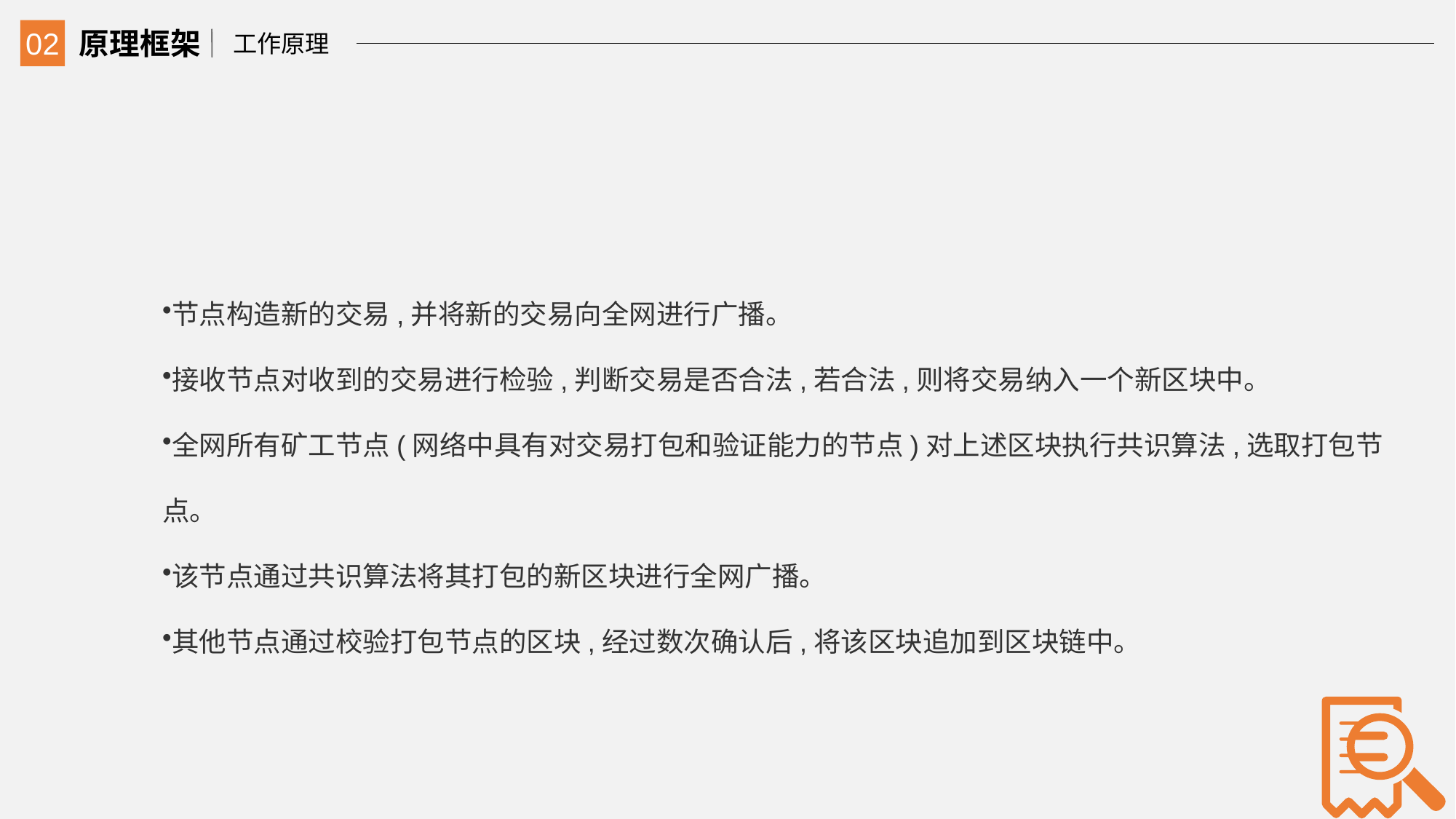

02
原理框架

工作原理
节点构造新的交易,并将新的交易向全网进行广播。
接收节点对收到的交易进行检验,判断交易是否合法,若合法,则将交易纳入一个新区块中。
全网所有矿工节点(网络中具有对交易打包和验证能力的节点)对上述区块执行共识算法,选取打包节点。
该节点通过共识算法将其打包的新区块进行全网广播。
其他节点通过校验打包节点的区块,经过数次确认后,将该区块追加到区块链中。